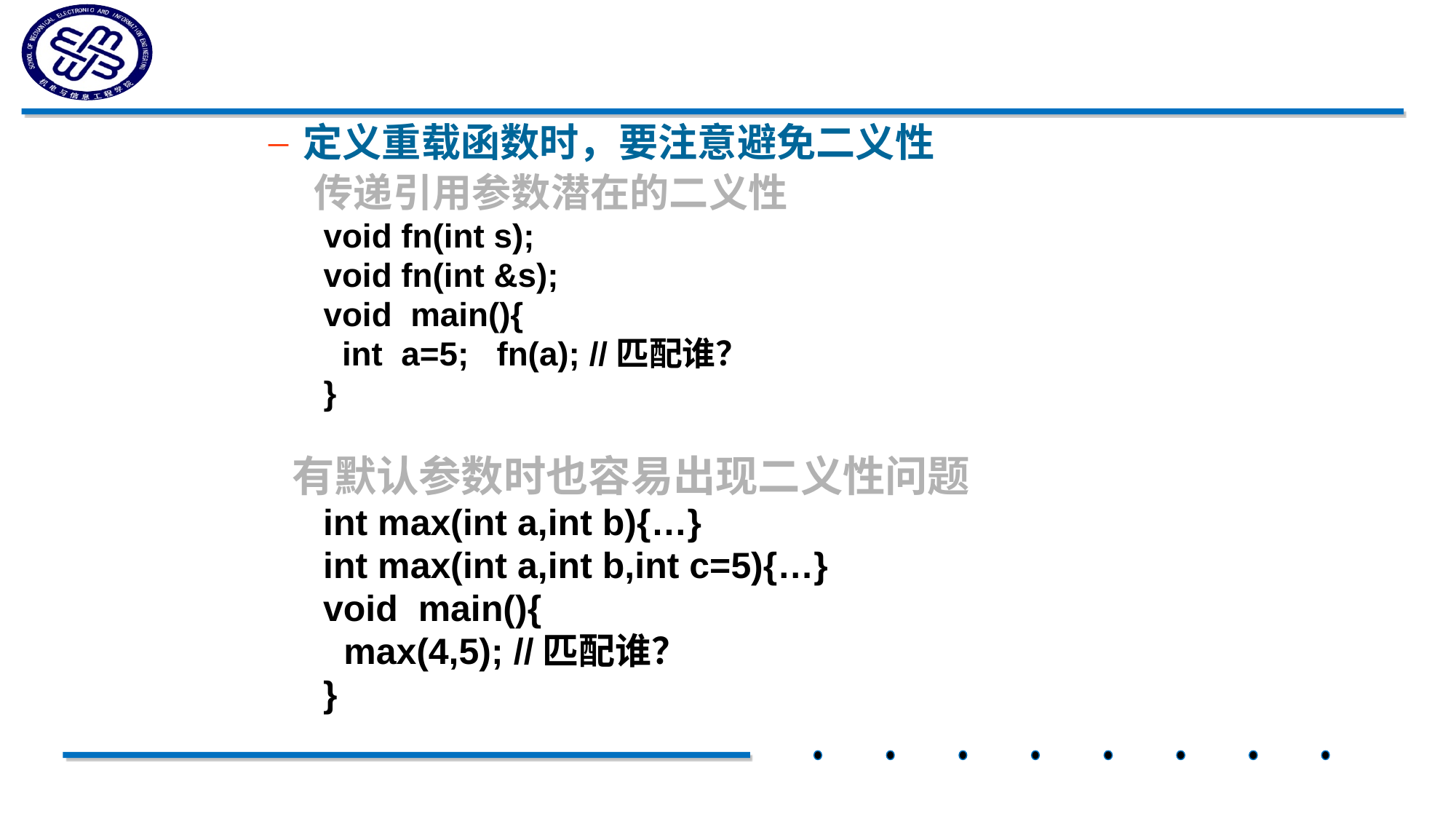

定义重载函数时，要注意避免二义性
    传递引用参数潜在的二义性
void fn(int s);
void fn(int &s);
void  main(){
  int  a=5;   fn(a); //匹配谁？
}
       有默认参数时也容易出现二义性问题
int max(int a,int b){…}
int max(int a,int b,int c=5){…}
void  main(){
  max(4,5); //匹配谁？
}